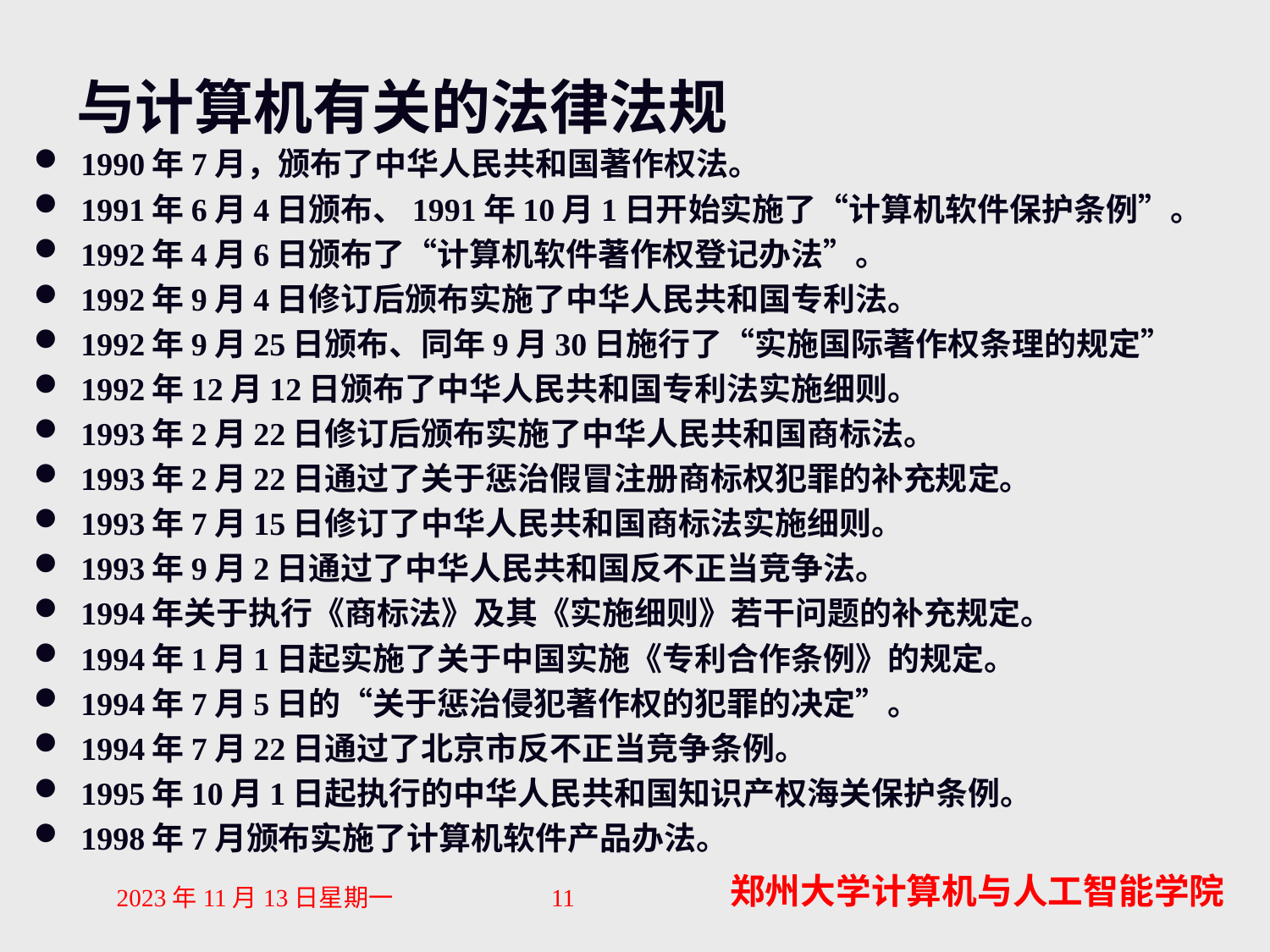

# 与计算机有关的法律法规
1990年7月，颁布了中华人民共和国著作权法。
1991年6月4日颁布、1991年10月1日开始实施了“计算机软件保护条例”。
1992年4月6日颁布了“计算机软件著作权登记办法”。
1992年9月4日修订后颁布实施了中华人民共和国专利法。
1992年9月25日颁布、同年9月30日施行了“实施国际著作权条理的规定”
1992年12月12日颁布了中华人民共和国专利法实施细则。
1993年2月22日修订后颁布实施了中华人民共和国商标法。
1993年2月22日通过了关于惩治假冒注册商标权犯罪的补充规定。
1993年7月15日修订了中华人民共和国商标法实施细则。
1993年9月2日通过了中华人民共和国反不正当竞争法。
1994年关于执行《商标法》及其《实施细则》若干问题的补充规定。
1994年1月1日起实施了关于中国实施《专利合作条例》的规定。
1994年7月5日的“关于惩治侵犯著作权的犯罪的决定”。
1994年7月22日通过了北京市反不正当竞争条例。
1995年10月1日起执行的中华人民共和国知识产权海关保护条例。
1998年7月颁布实施了计算机软件产品办法。